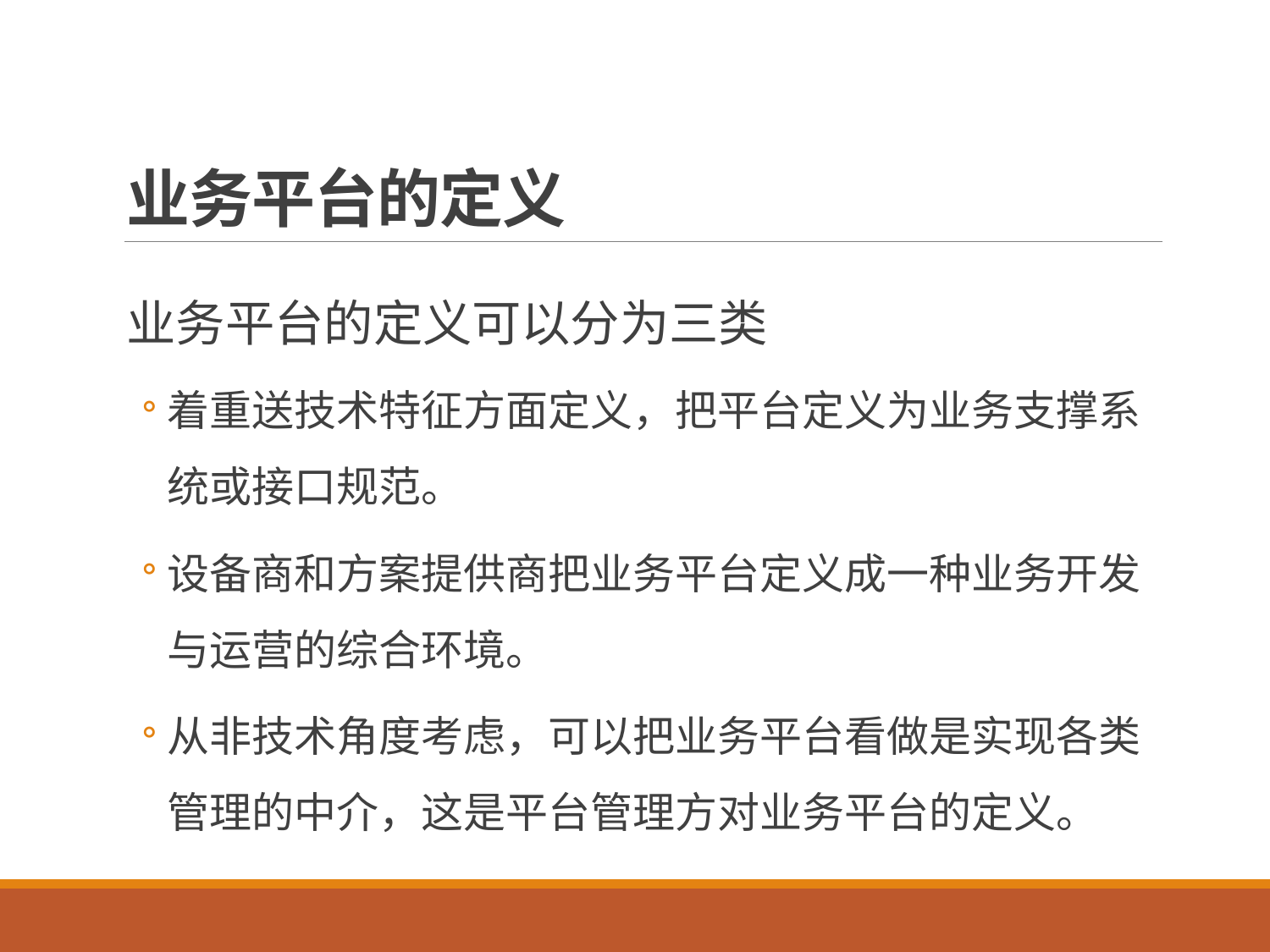

# 业务平台的定义
业务平台的定义可以分为三类
着重送技术特征方面定义，把平台定义为业务支撑系统或接口规范。
设备商和方案提供商把业务平台定义成一种业务开发与运营的综合环境。
从非技术角度考虑，可以把业务平台看做是实现各类管理的中介，这是平台管理方对业务平台的定义。